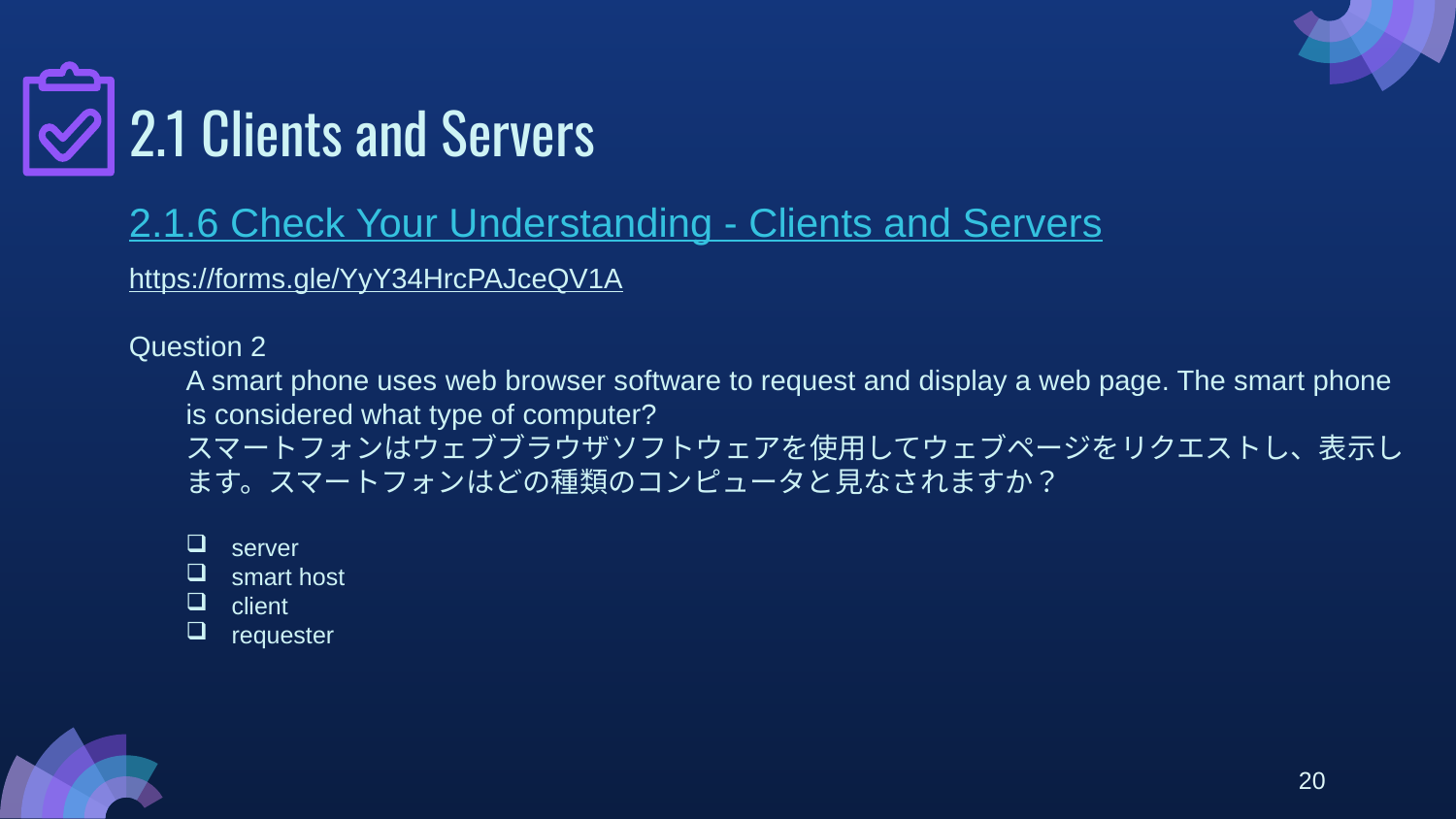

# 2.1 Clients and Servers
2.1.6 Check Your Understanding - Clients and Servers
https://forms.gle/YyY34HrcPAJceQV1A

Question 2
A smart phone uses web browser software to request and display a web page. The smart phone is considered what type of computer?
スマートフォンはウェブブラウザソフトウェアを使用してウェブページをリクエストし、表示します。スマートフォンはどの種類のコンピュータと見なされますか？

server
smart host
client
requester
20